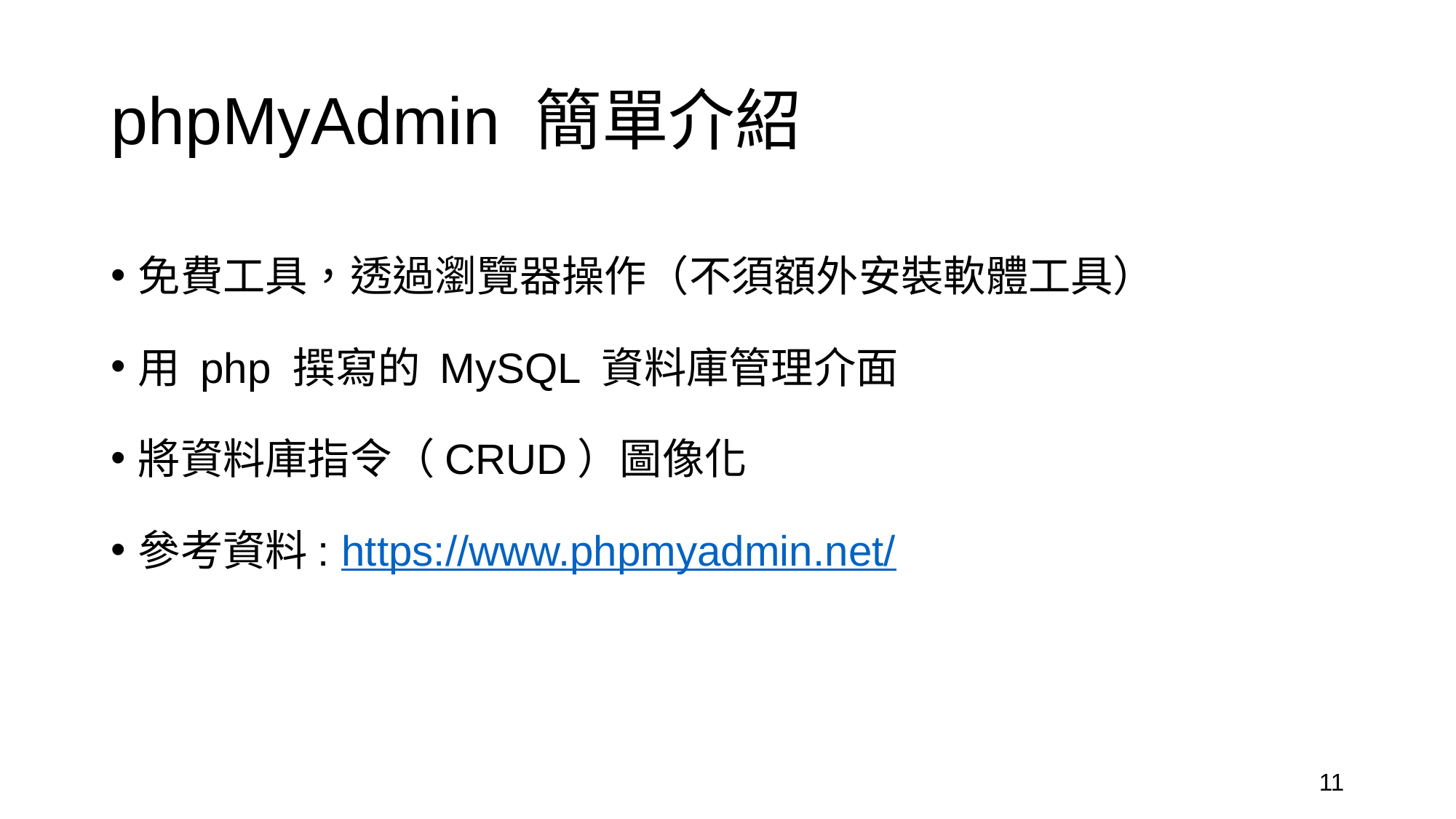

# phpMyAdmin 簡單介紹
免費工具，透過瀏覽器操作（不須額外安裝軟體工具）
用 php 撰寫的 MySQL 資料庫管理介面
將資料庫指令（CRUD）圖像化
參考資料: https://www.phpmyadmin.net/

11